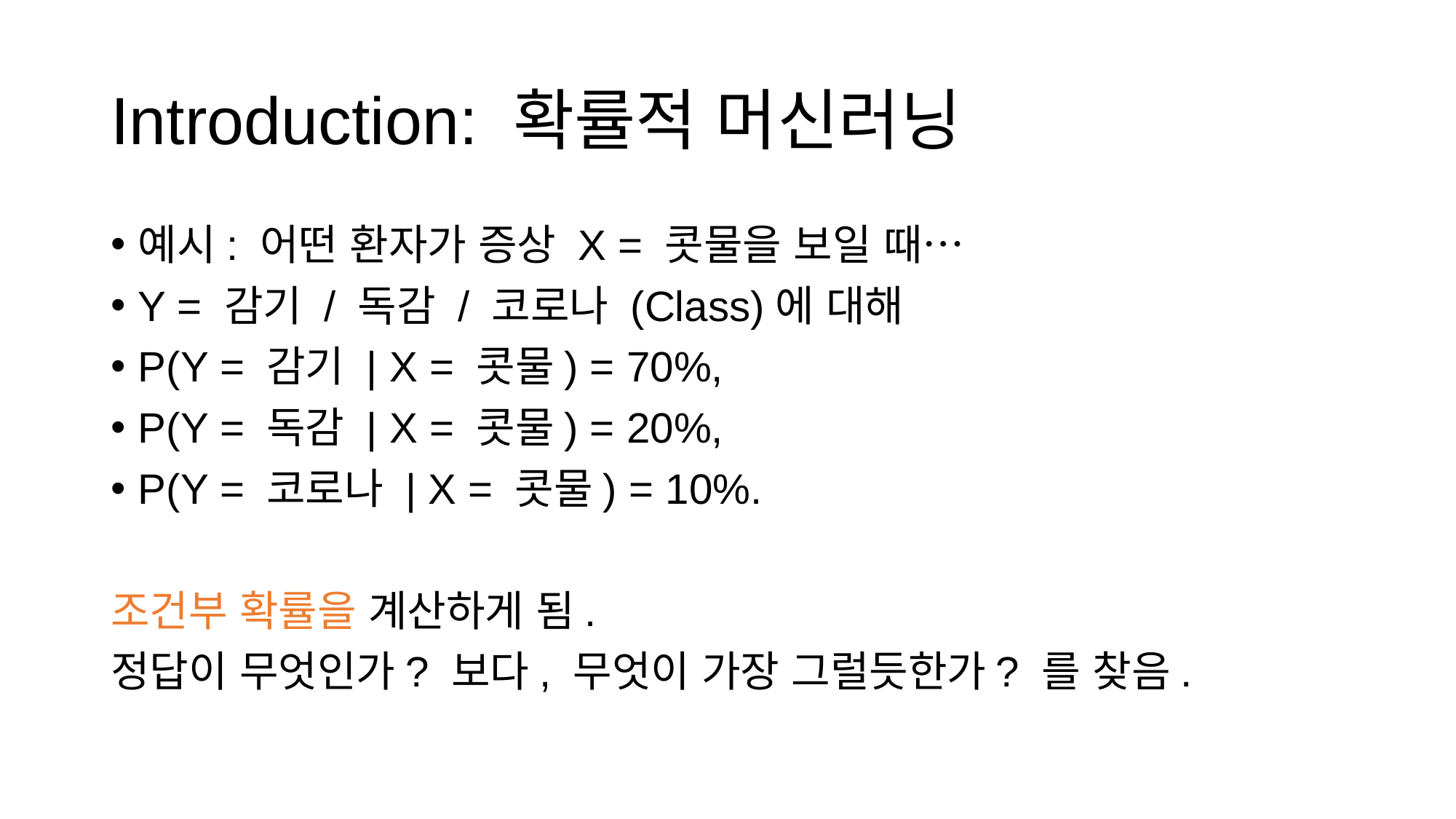

# Introduction: 확률적 머신러닝
예시: 어떤 환자가 증상 X = 콧물을 보일 때…
Y = 감기 / 독감 / 코로나 (Class)에 대해
P(Y = 감기 | X = 콧물) = 70%,
P(Y = 독감 | X = 콧물) = 20%,
P(Y = 코로나 | X = 콧물) = 10%.

조건부 확률을 계산하게 됨.
정답이 무엇인가? 보다, 무엇이 가장 그럴듯한가? 를 찾음.